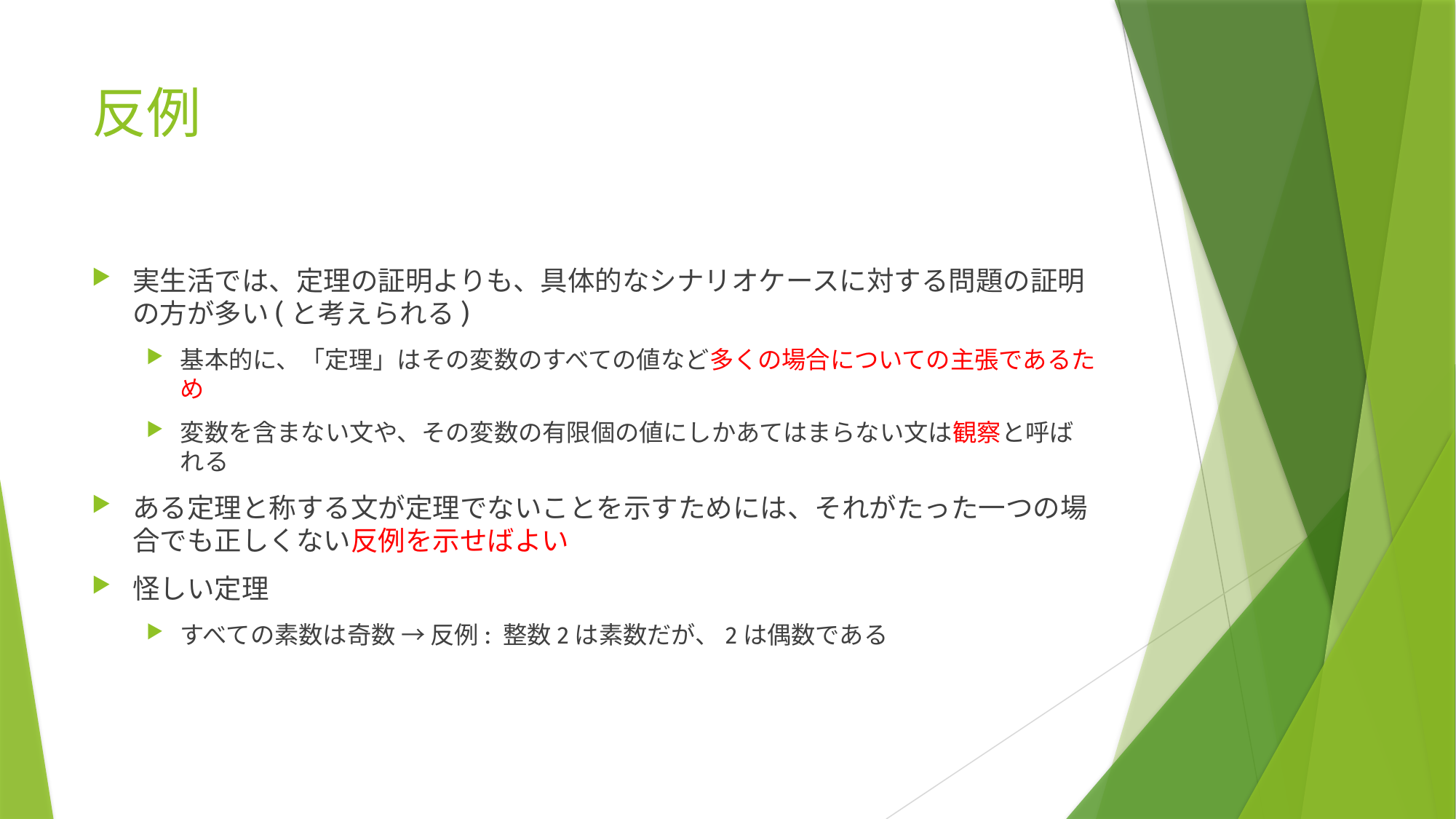

# 反例
実生活では、定理の証明よりも、具体的なシナリオケースに対する問題の証明の方が多い(と考えられる)
基本的に、「定理」はその変数のすべての値など多くの場合についての主張であるため
変数を含まない文や、その変数の有限個の値にしかあてはまらない文は観察と呼ばれる
ある定理と称する文が定理でないことを示すためには、それがたった一つの場合でも正しくない反例を示せばよい
怪しい定理
すべての素数は奇数 → 反例: 整数2は素数だが、2は偶数である